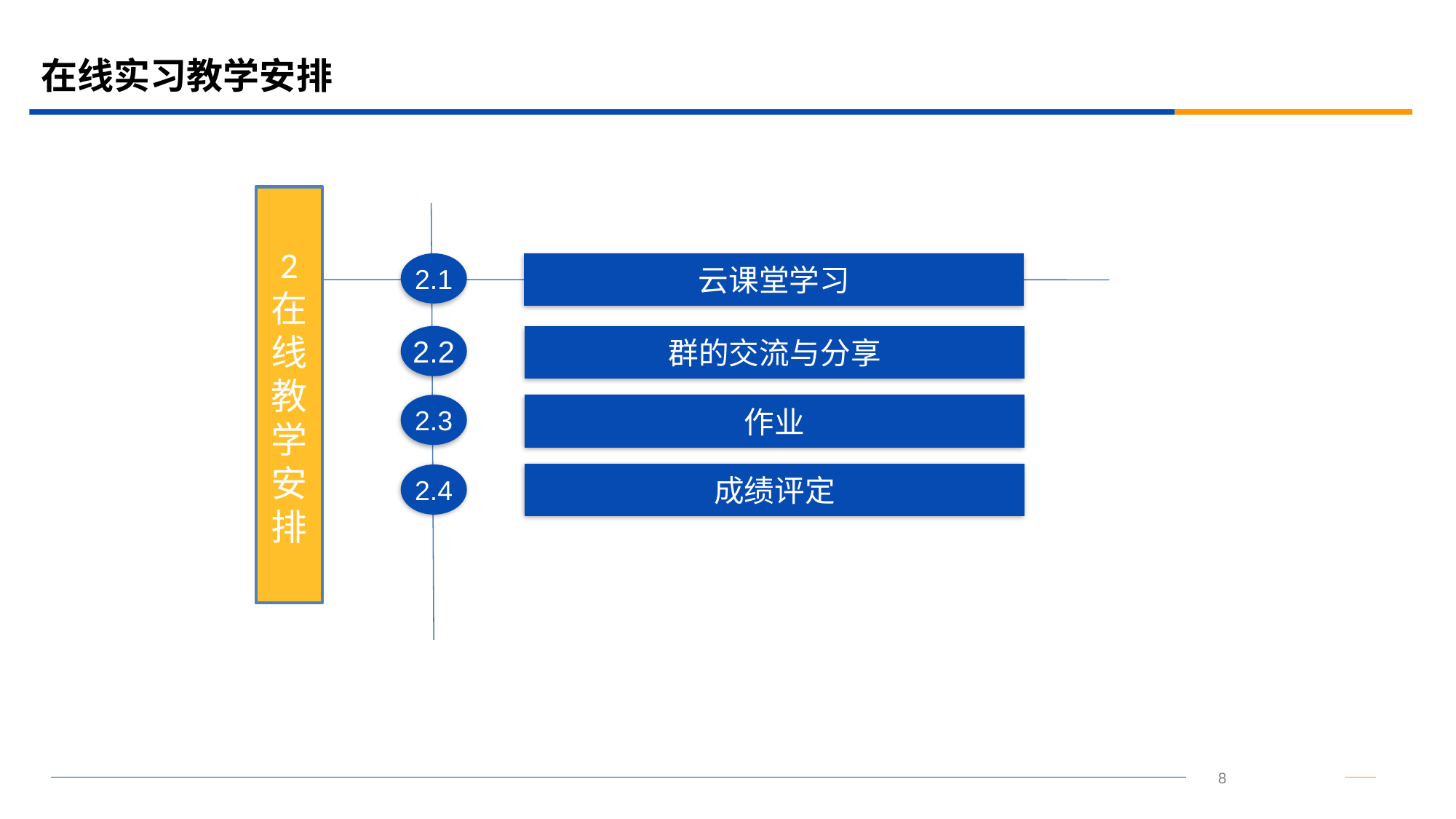

# 在线实习教学安排
2
在线教学安排
2.1
云课堂学习

2.2
群的交流与分享
2.3
作业
成绩评定
2.4